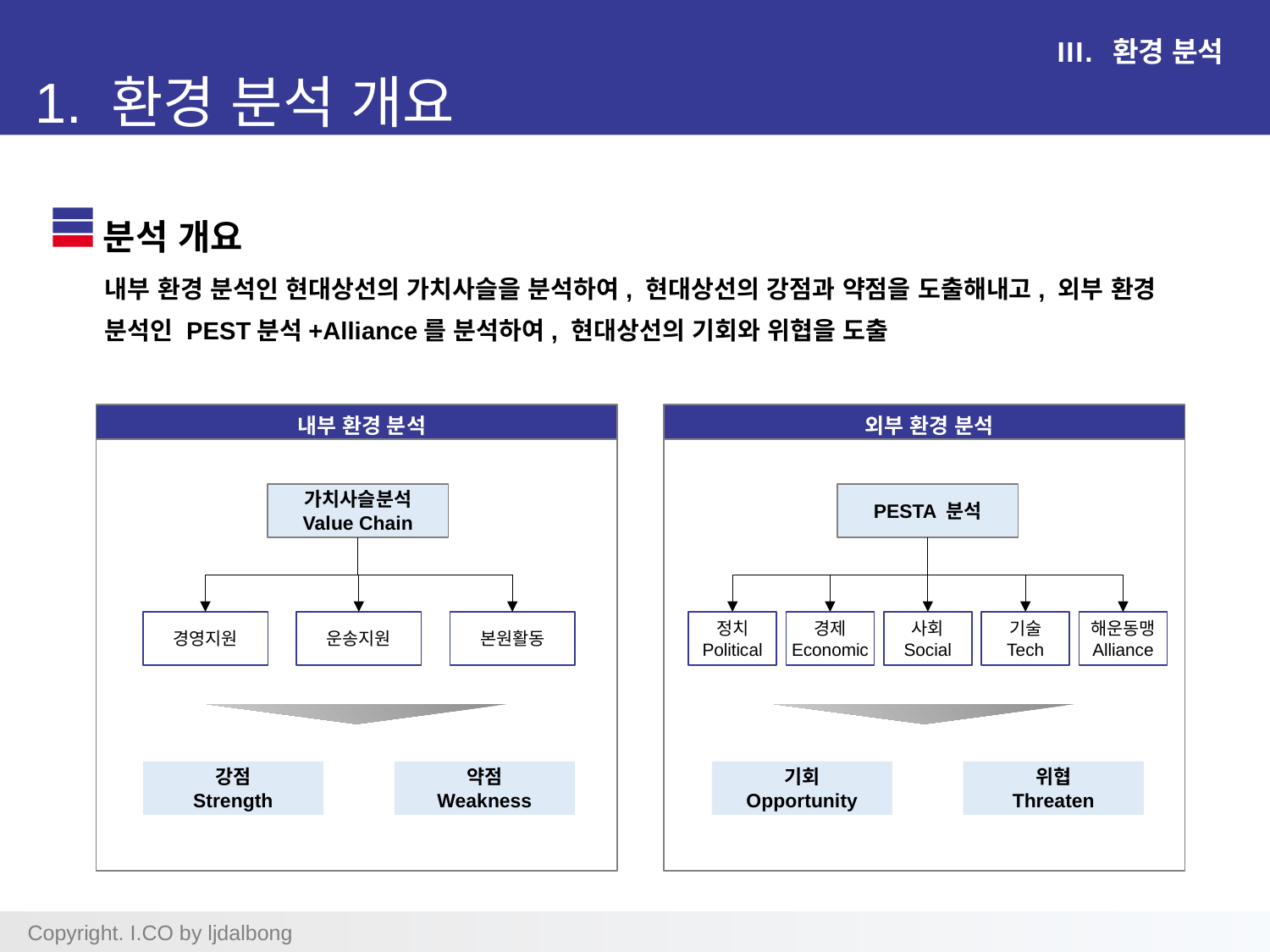

환경 분석
1. 환경 분석 개요
분석 개요
내부 환경 분석인 현대상선의 가치사슬을 분석하여, 현대상선의 강점과 약점을 도출해내고, 외부 환경 분석인 PEST분석+Alliance를 분석하여, 현대상선의 기회와 위협을 도출
내부 환경 분석
외부 환경 분석

가치사슬분석
Value Chain
PESTA 분석
경영지원
운송지원
본원활동
정치
Political
경제
Economic
사회
Social
기술
Tech
해운동맹
Alliance

강점
Strength
약점
Weakness
기회
Opportunity
위협
Threaten